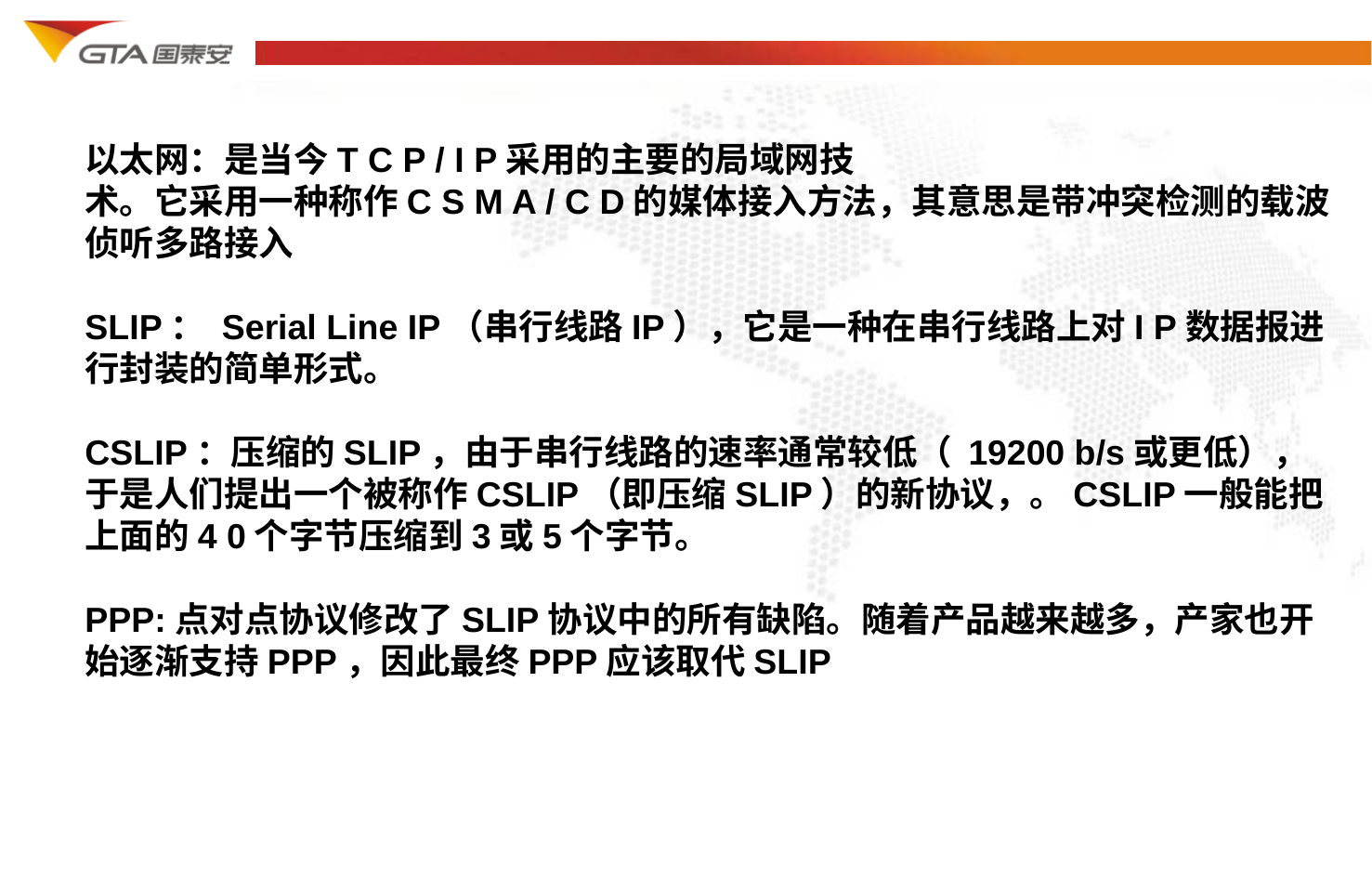

以太网：是当今T C P / I P采用的主要的局域网技
术。它采用一种称作C S M A / C D的媒体接入方法，其意思是带冲突检测的载波侦听多路接入

SLIP： Serial Line IP（串行线路IP），它是一种在串行线路上对I P数据报进行封装的简单形式。

CSLIP：压缩的SLIP，由于串行线路的速率通常较低（ 19200 b/s或更低），于是人们提出一个被称作CSLIP（即压缩SLIP）的新协议，。CSLIP一般能把上面的4 0个字节压缩到3或5个字节。

PPP:点对点协议修改了SLIP协议中的所有缺陷。随着产品越来越多，产家也开始逐渐支持PPP，因此最终PPP应该取代SLIP